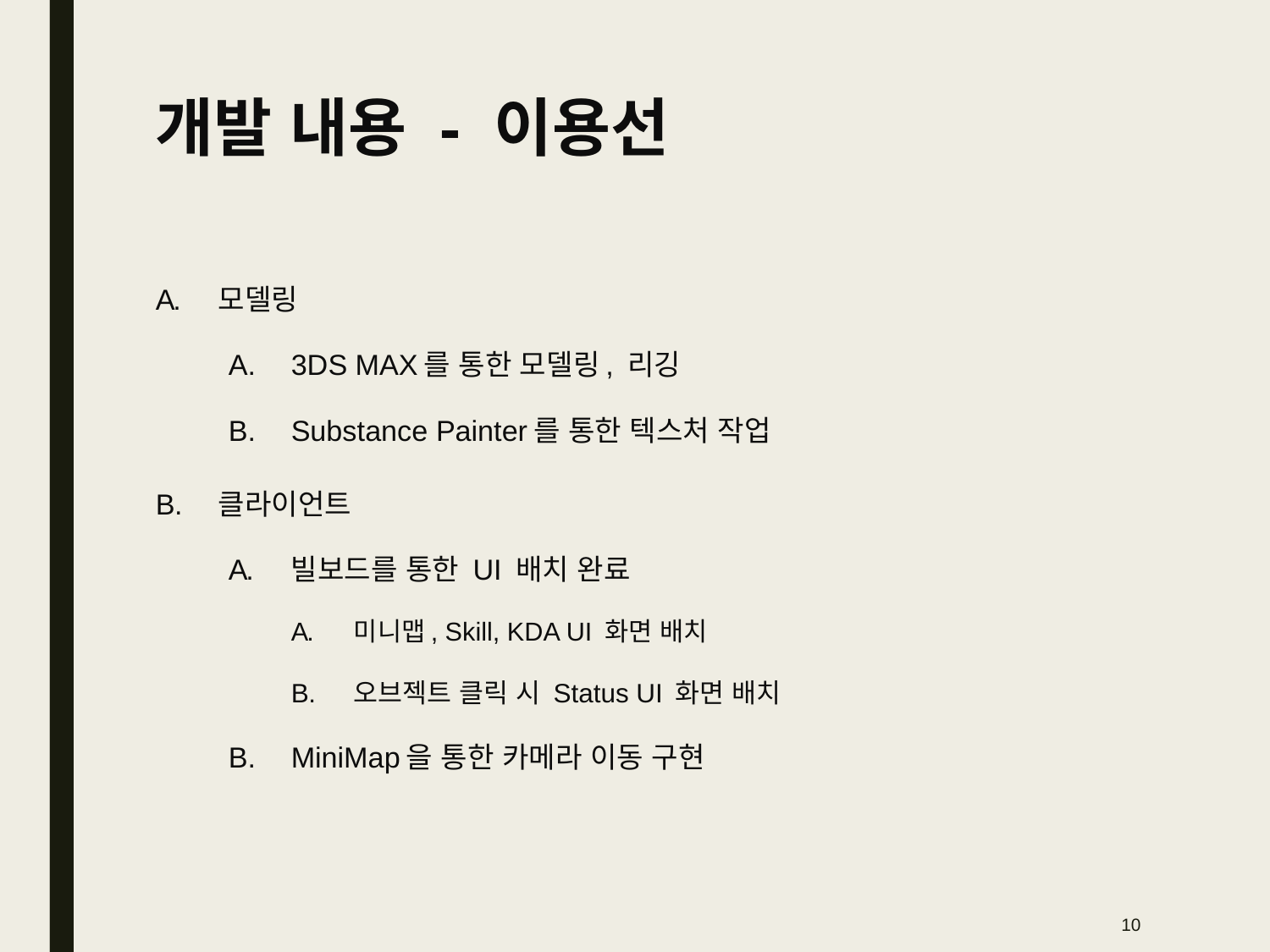

# 개발 내용 - 이용선
모델링
3DS MAX를 통한 모델링, 리깅
Substance Painter를 통한 텍스처 작업
클라이언트
빌보드를 통한 UI 배치 완료
미니맵, Skill, KDA UI 화면 배치
오브젝트 클릭 시 Status UI 화면 배치
MiniMap을 통한 카메라 이동 구현

10